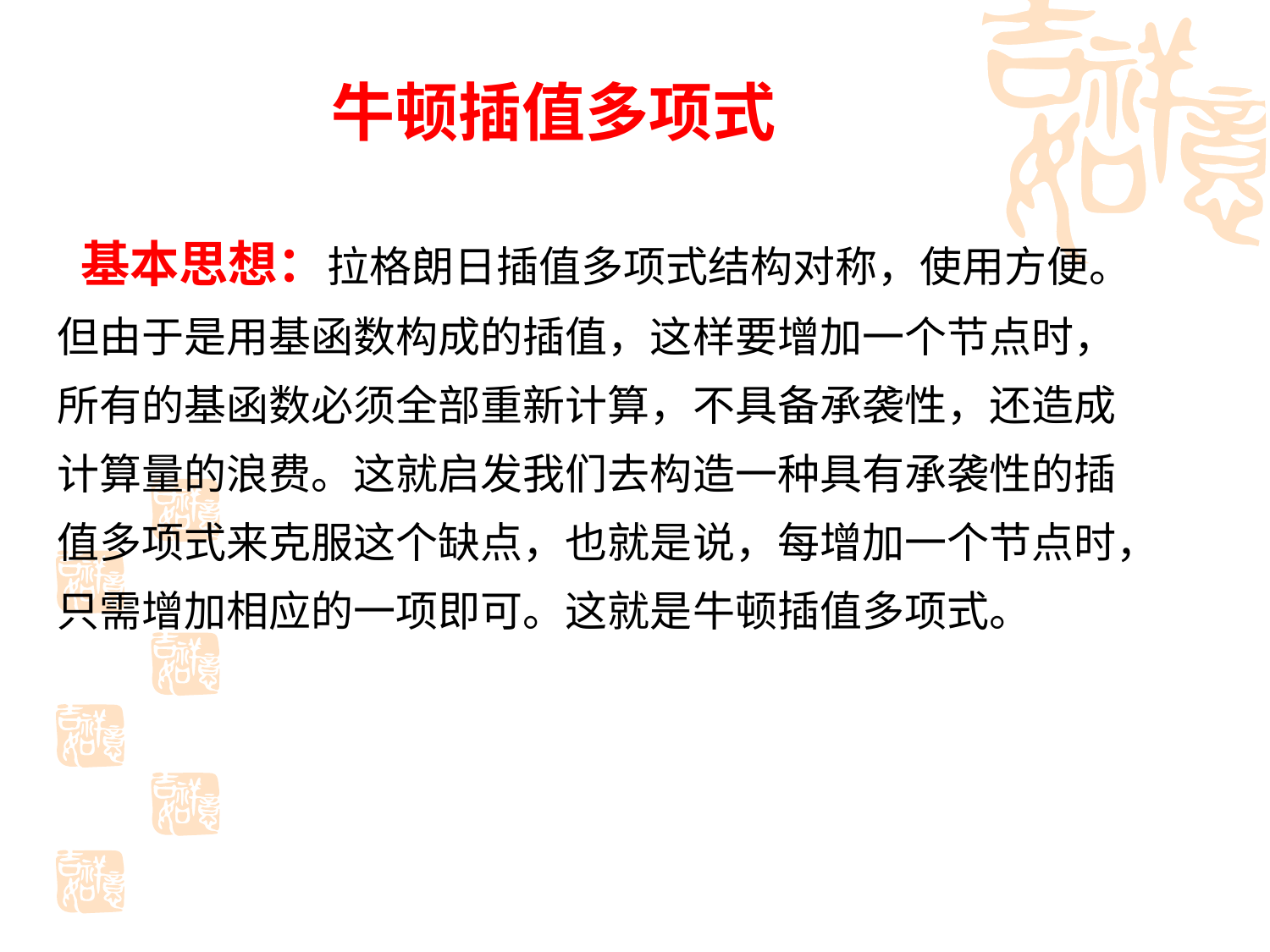

牛顿插值多项式
 基本思想：拉格朗日插值多项式结构对称，使用方便。但由于是用基函数构成的插值，这样要增加一个节点时，所有的基函数必须全部重新计算，不具备承袭性，还造成计算量的浪费。这就启发我们去构造一种具有承袭性的插值多项式来克服这个缺点，也就是说，每增加一个节点时，只需增加相应的一项即可。这就是牛顿插值多项式。